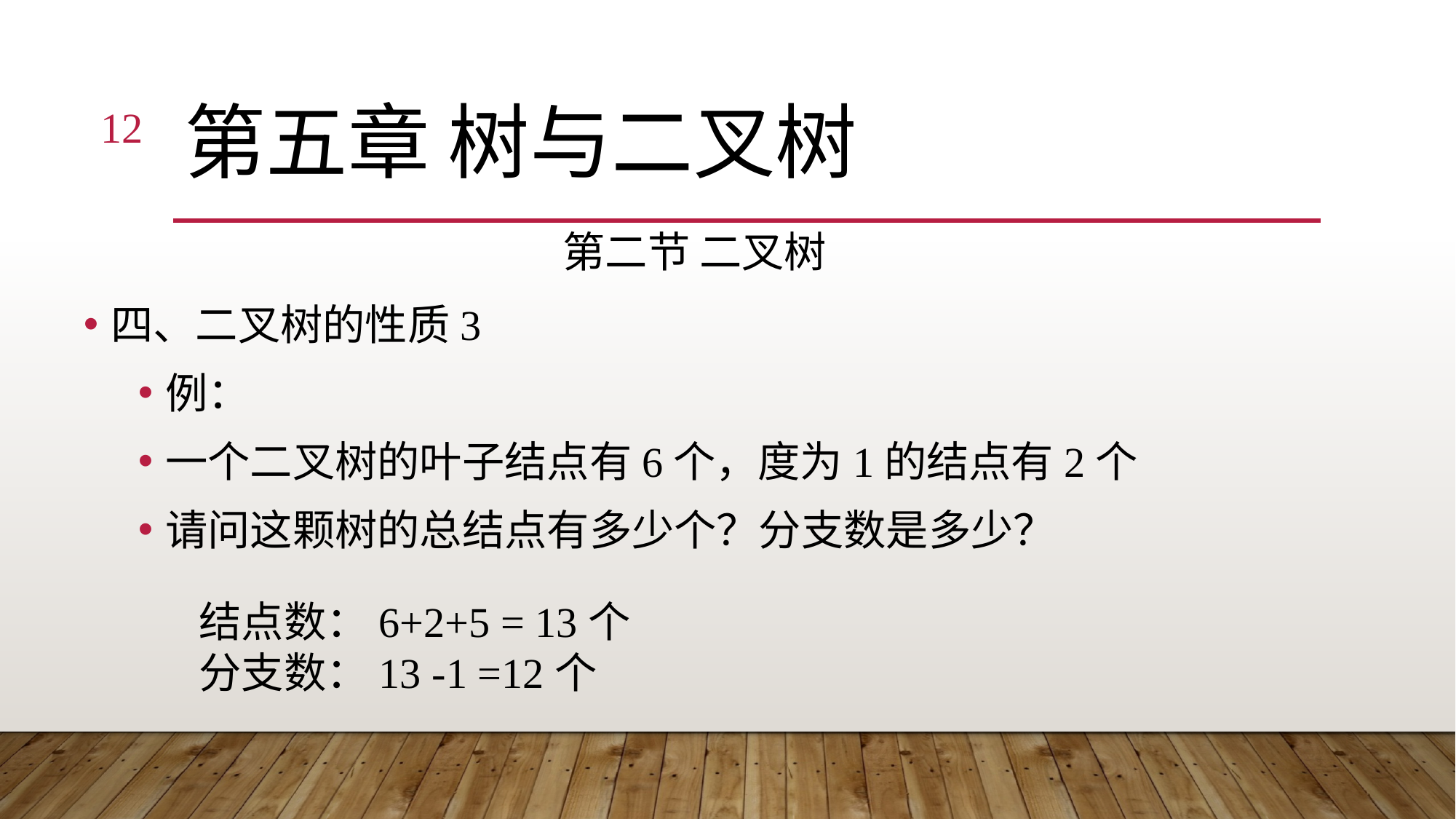

12
# 第五章 树与二叉树
第二节 二叉树
四、二叉树的性质3
例：
一个二叉树的叶子结点有6个，度为1的结点有2个
请问这颗树的总结点有多少个？分支数是多少？

结点数：6+2+5 = 13个
分支数：13 -1 =12个